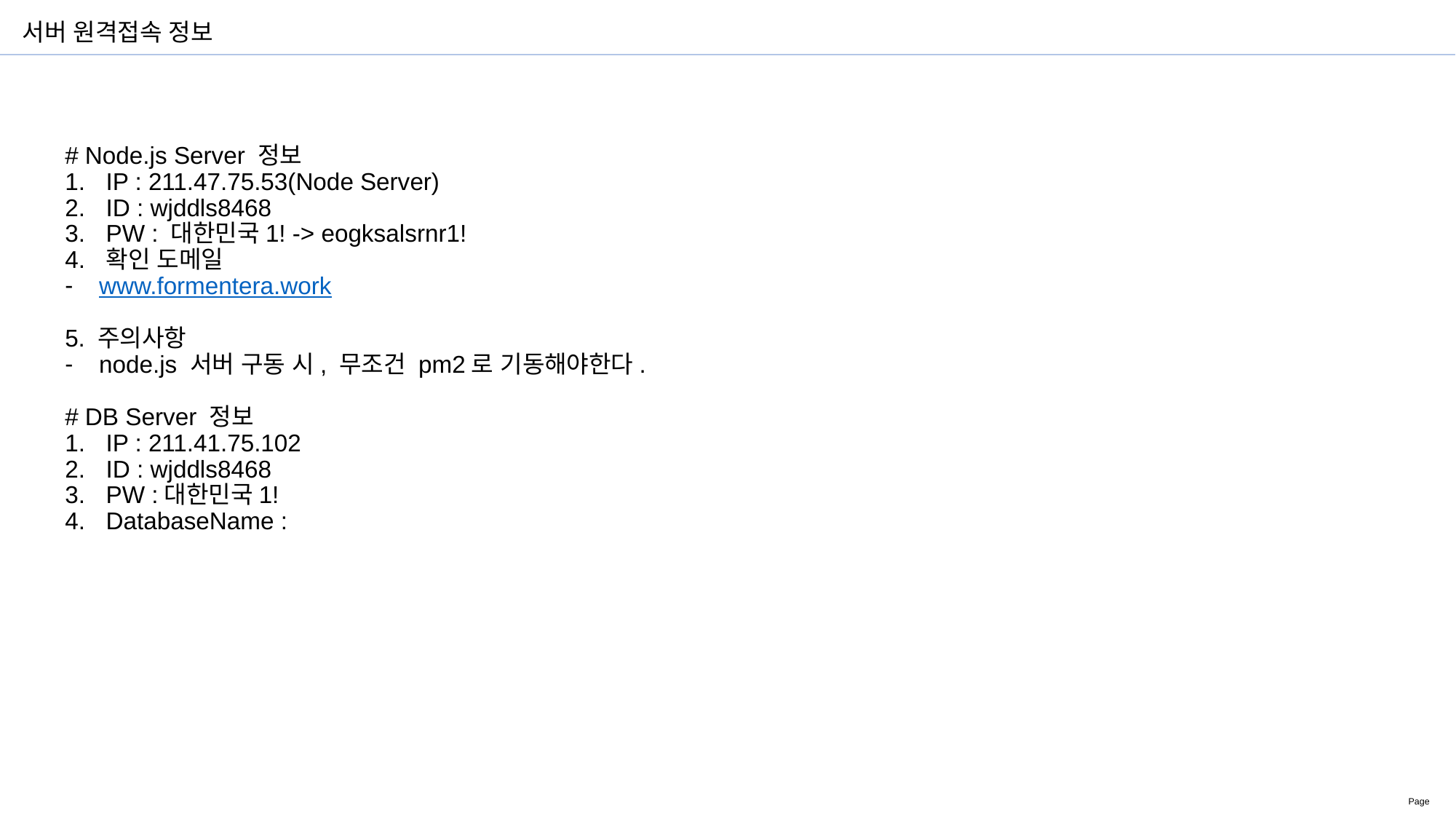

# 서버 원격접속 정보
# Node.js Server 정보
IP : 211.47.75.53(Node Server)
ID : wjddls8468
PW : 대한민국1! -> eogksalsrnr1!
확인 도메일
www.formentera.work

5. 주의사항
node.js 서버 구동 시, 무조건 pm2로 기동해야한다.

# DB Server 정보
IP : 211.41.75.102
ID : wjddls8468
PW :대한민국1!
DatabaseName :